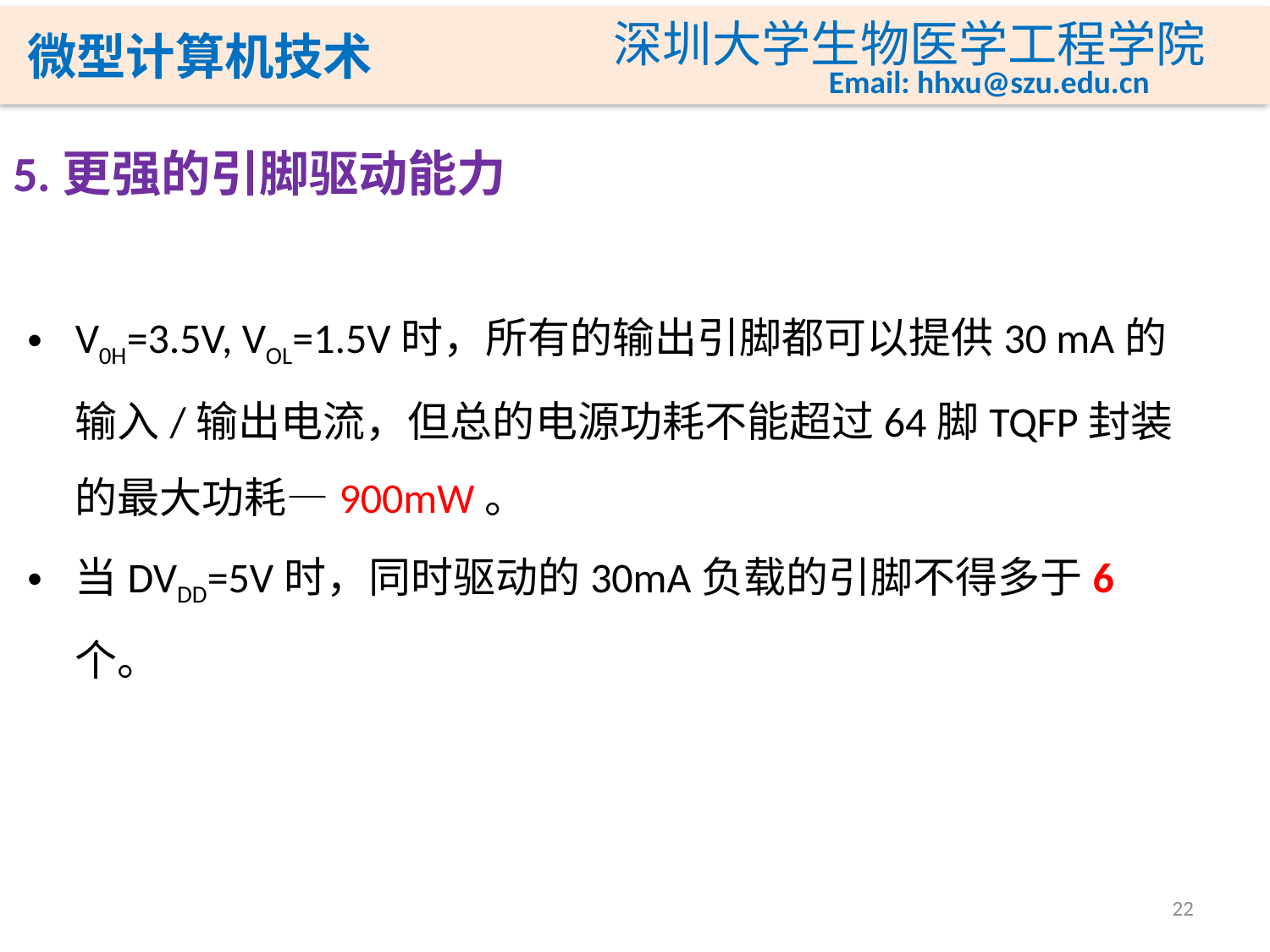

5.更强的引脚驱动能力
V0H=3.5V, VOL=1.5V时，所有的输出引脚都可以提供30 mA的输入/输出电流，但总的电源功耗不能超过64脚TQFP封装的最大功耗—900mW。
当DVDD=5V时，同时驱动的30mA负载的引脚不得多于6个。
22